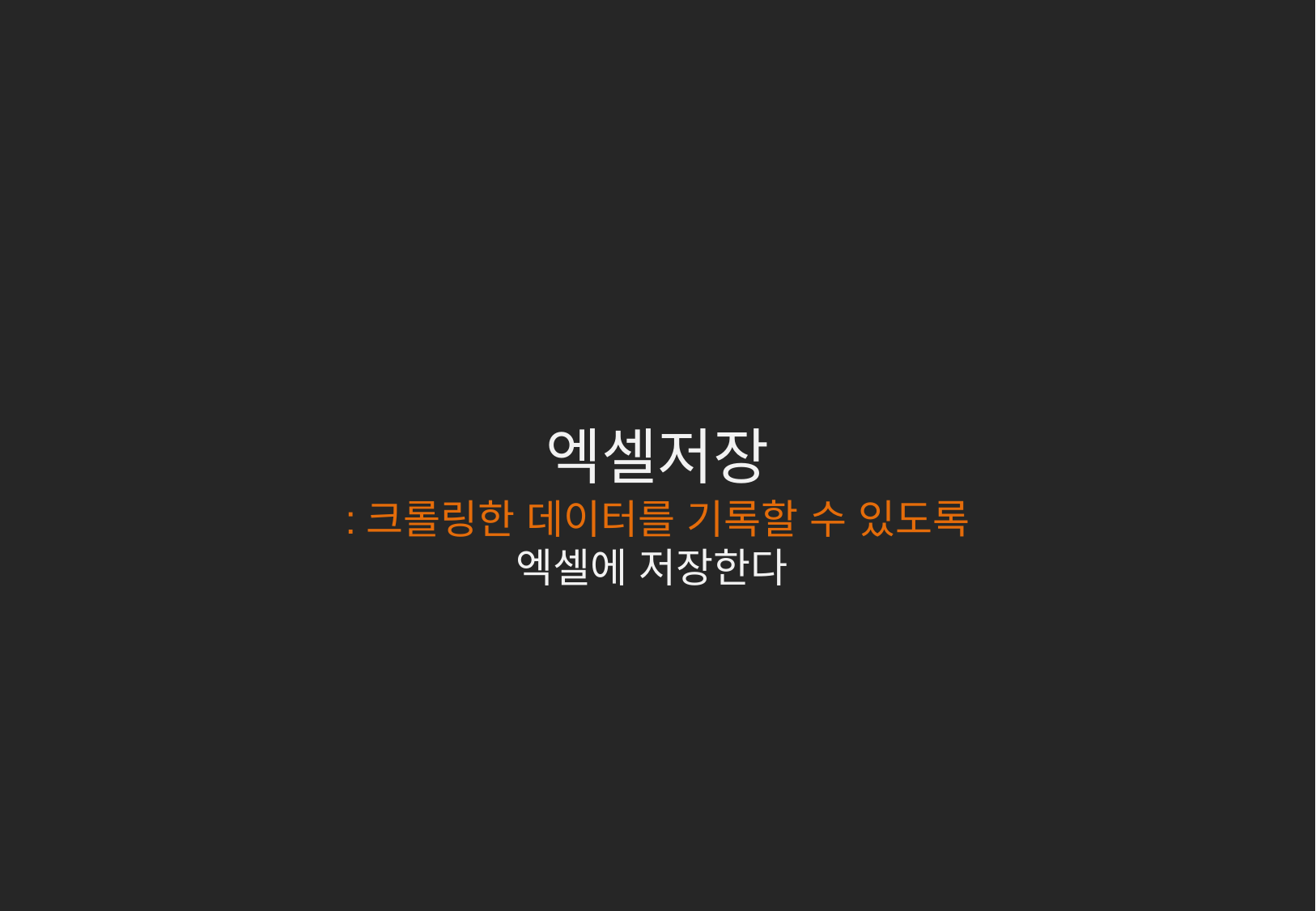

엑셀저장
:크롤링한 데이터를 기록할 수 있도록
엑셀에 저장한다